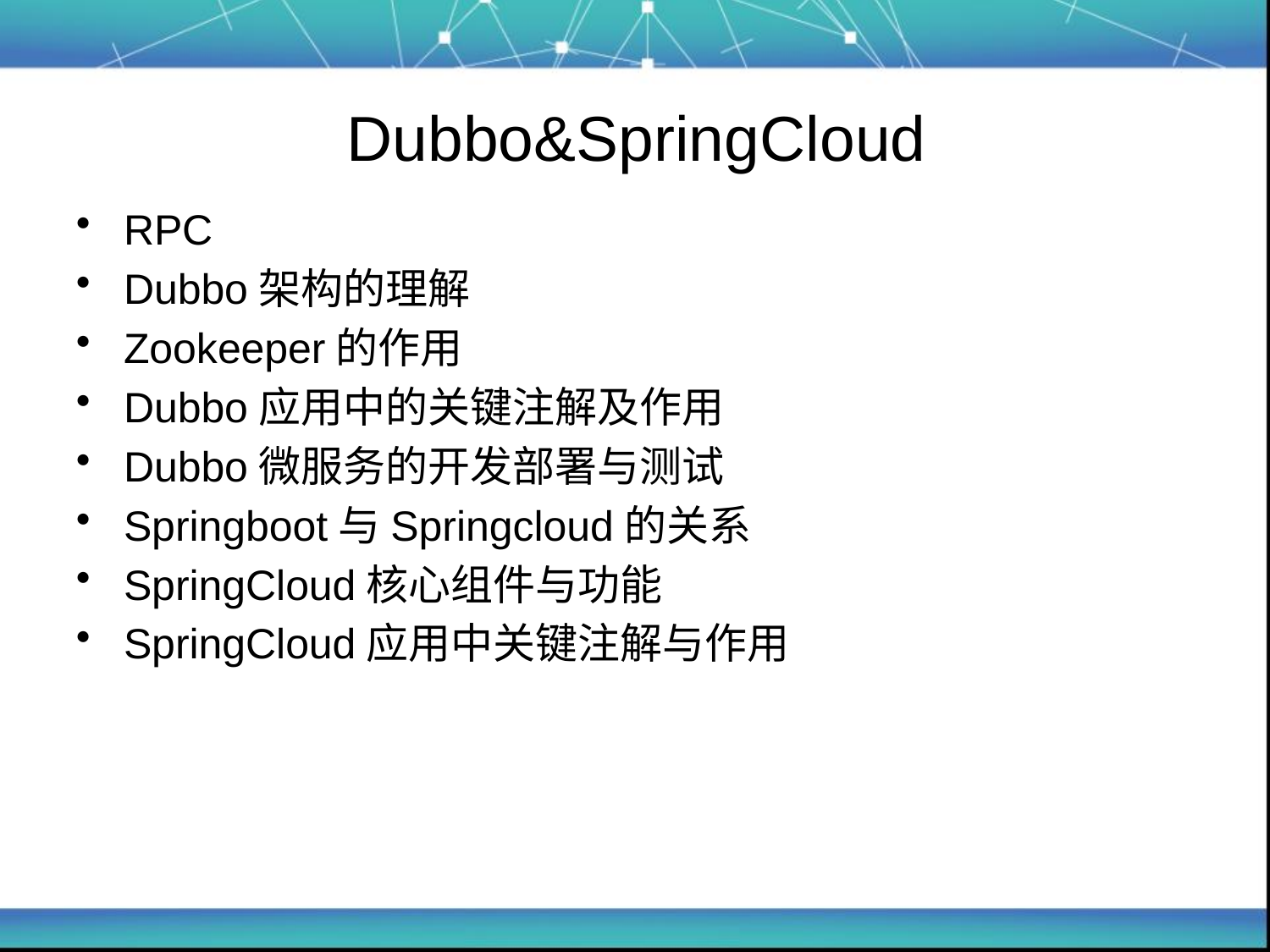

# Dubbo&SpringCloud
RPC
Dubbo架构的理解
Zookeeper的作用
Dubbo应用中的关键注解及作用
Dubbo微服务的开发部署与测试
Springboot与Springcloud的关系
SpringCloud核心组件与功能
SpringCloud应用中关键注解与作用